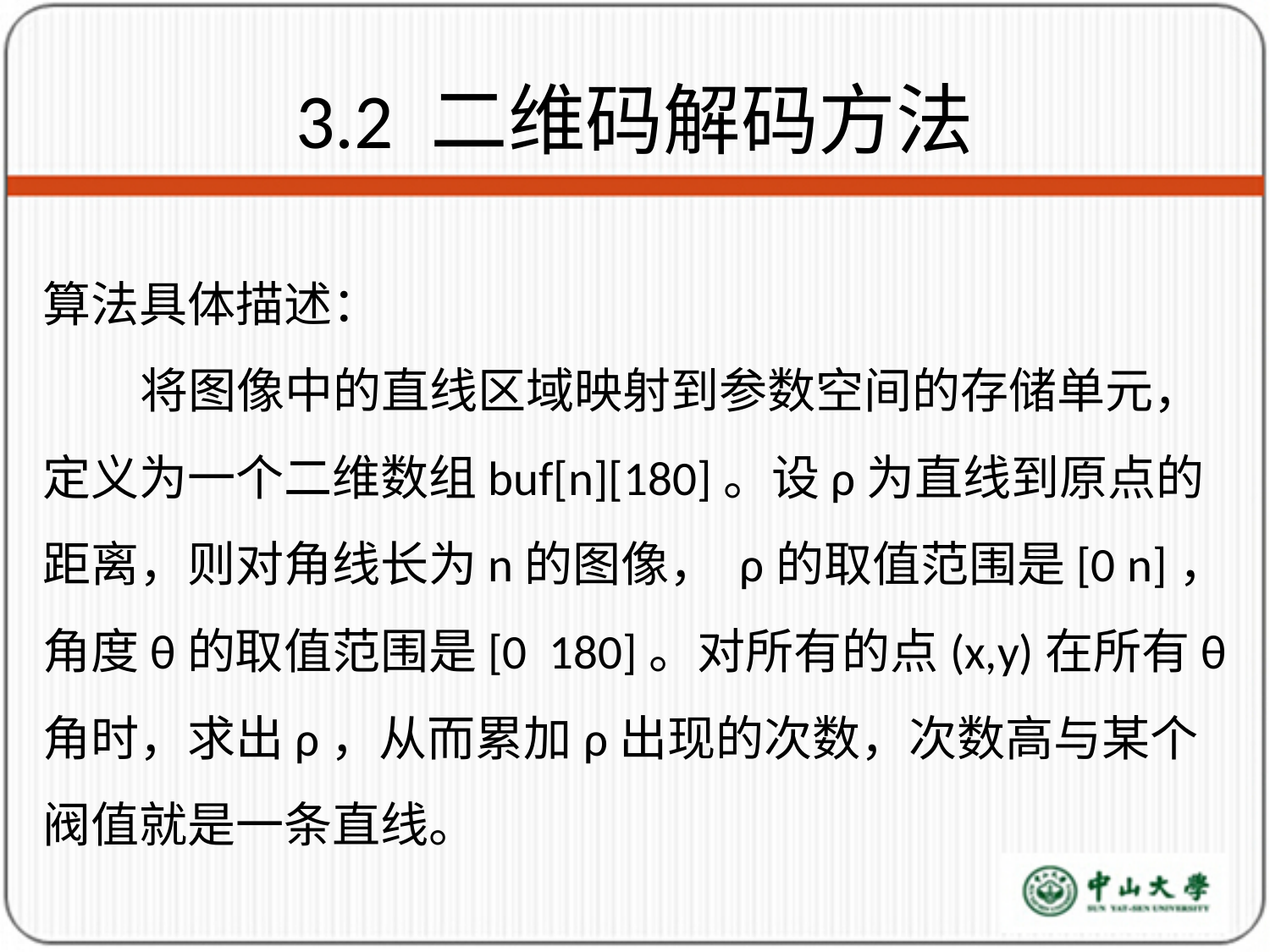

# 3.2 二维码解码方法
算法具体描述：
将图像中的直线区域映射到参数空间的存储单元，定义为一个二维数组buf[n][180]。设ρ为直线到原点的距离，则对角线长为n的图像， ρ的取值范围是[0 n]，角度θ的取值范围是[0  180]。对所有的点(x,y)在所有θ角时，求出ρ，从而累加ρ出现的次数，次数高与某个阀值就是一条直线。